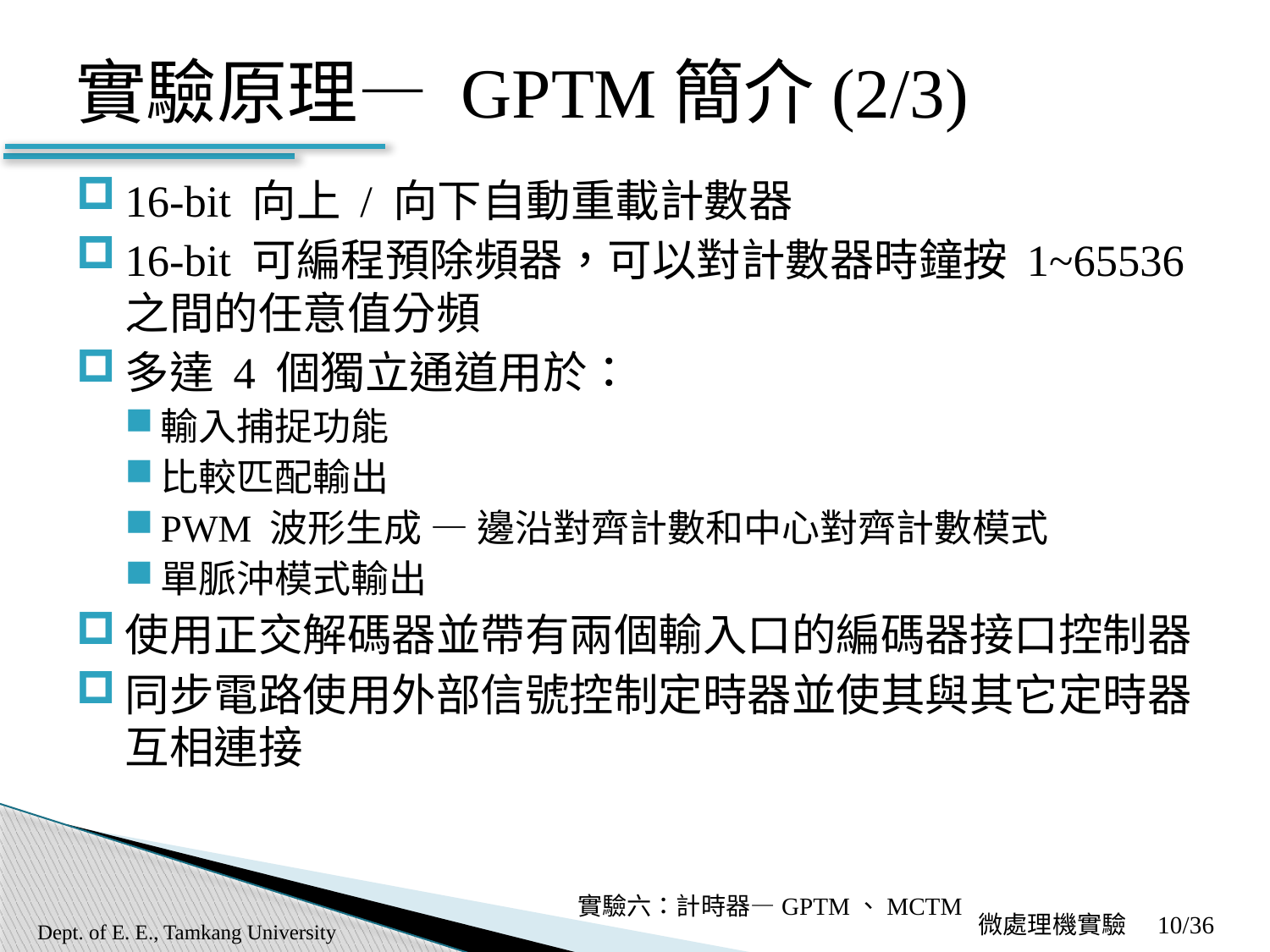

# 實驗原理— GPTM簡介(2/3)
16-bit 向上 / 向下自動重載計數器
16-bit 可編程預除頻器，可以對計數器時鐘按 1~65536 之間的任意值分頻
多達 4 個獨立通道用於：
輸入捕捉功能
比較匹配輸出
PWM 波形生成 — 邊沿對齊計數和中心對齊計數模式
單脈沖模式輸出
使用正交解碼器並帶有兩個輸入口的編碼器接口控制器
同步電路使用外部信號控制定時器並使其與其它定時器互相連接